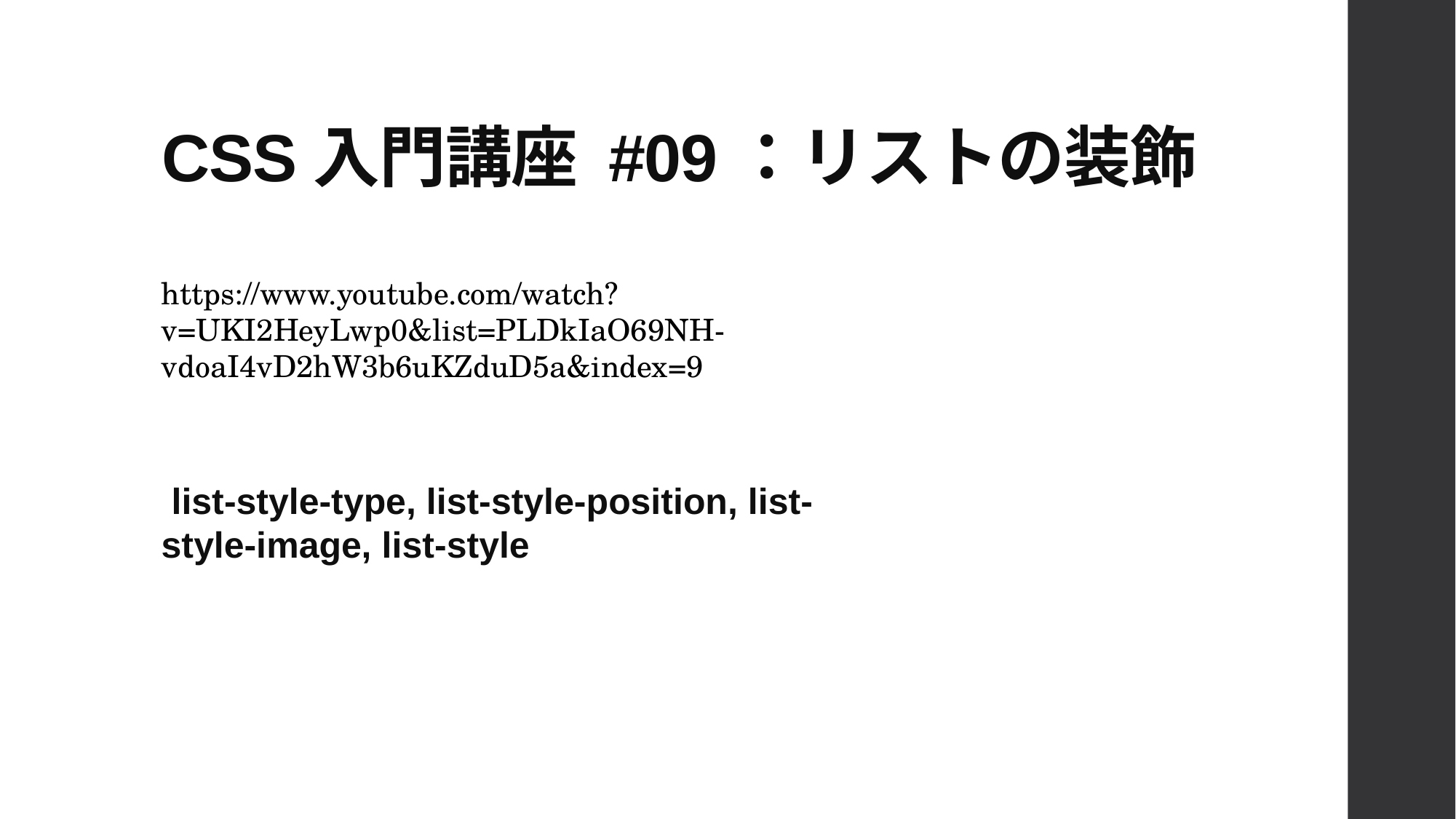

# CSS入門講座 #09：リストの装飾
https://www.youtube.com/watch?v=UKI2HeyLwp0&list=PLDkIaO69NH-vdoaI4vD2hW3b6uKZduD5a&index=9
 list-style-type, list-style-position, list-style-image, list-style